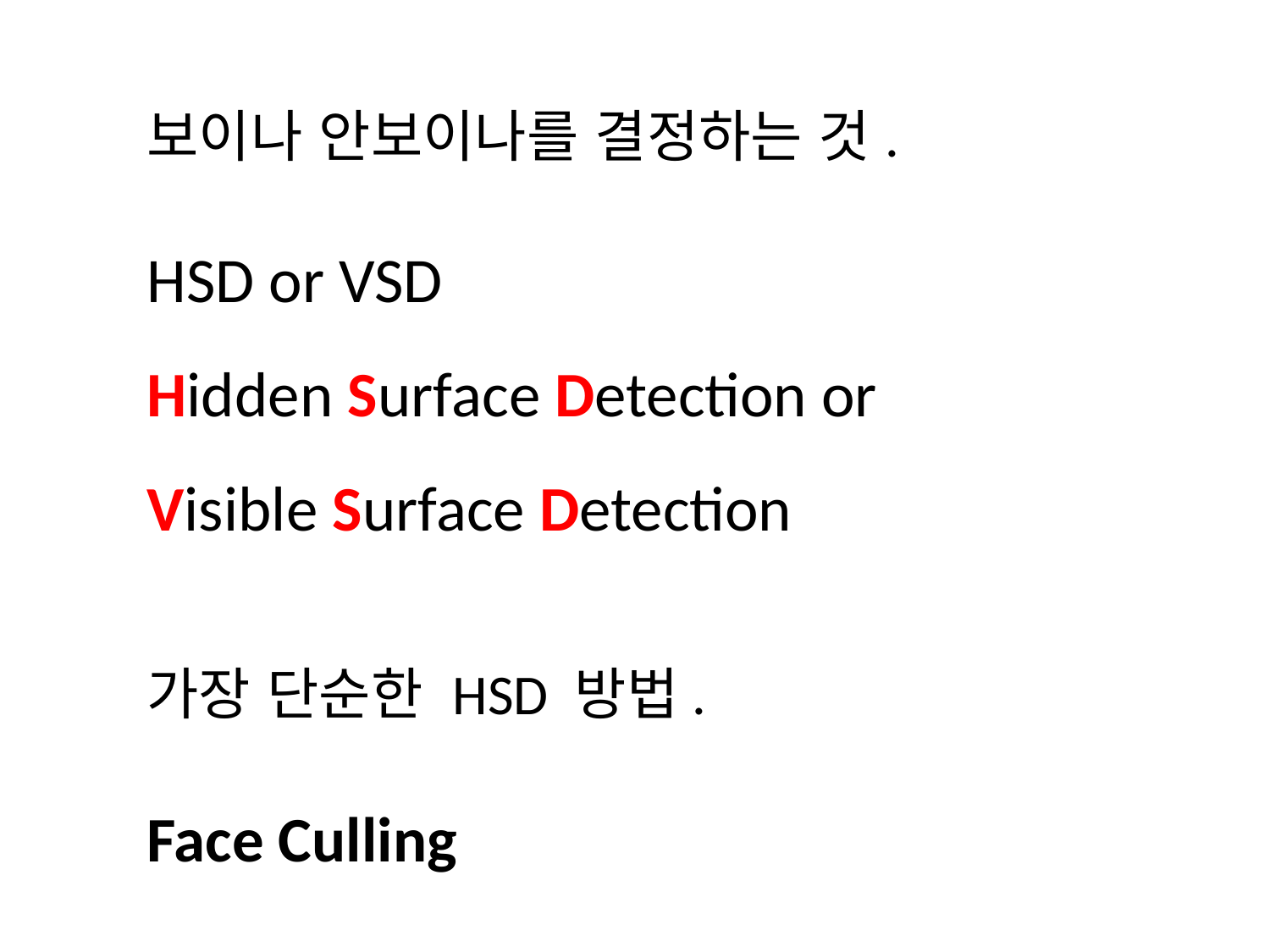

보이나 안보이나를 결정하는 것.
HSD or VSD
Hidden Surface Detection or
Visible Surface Detection
가장 단순한 HSD 방법.
Face Culling